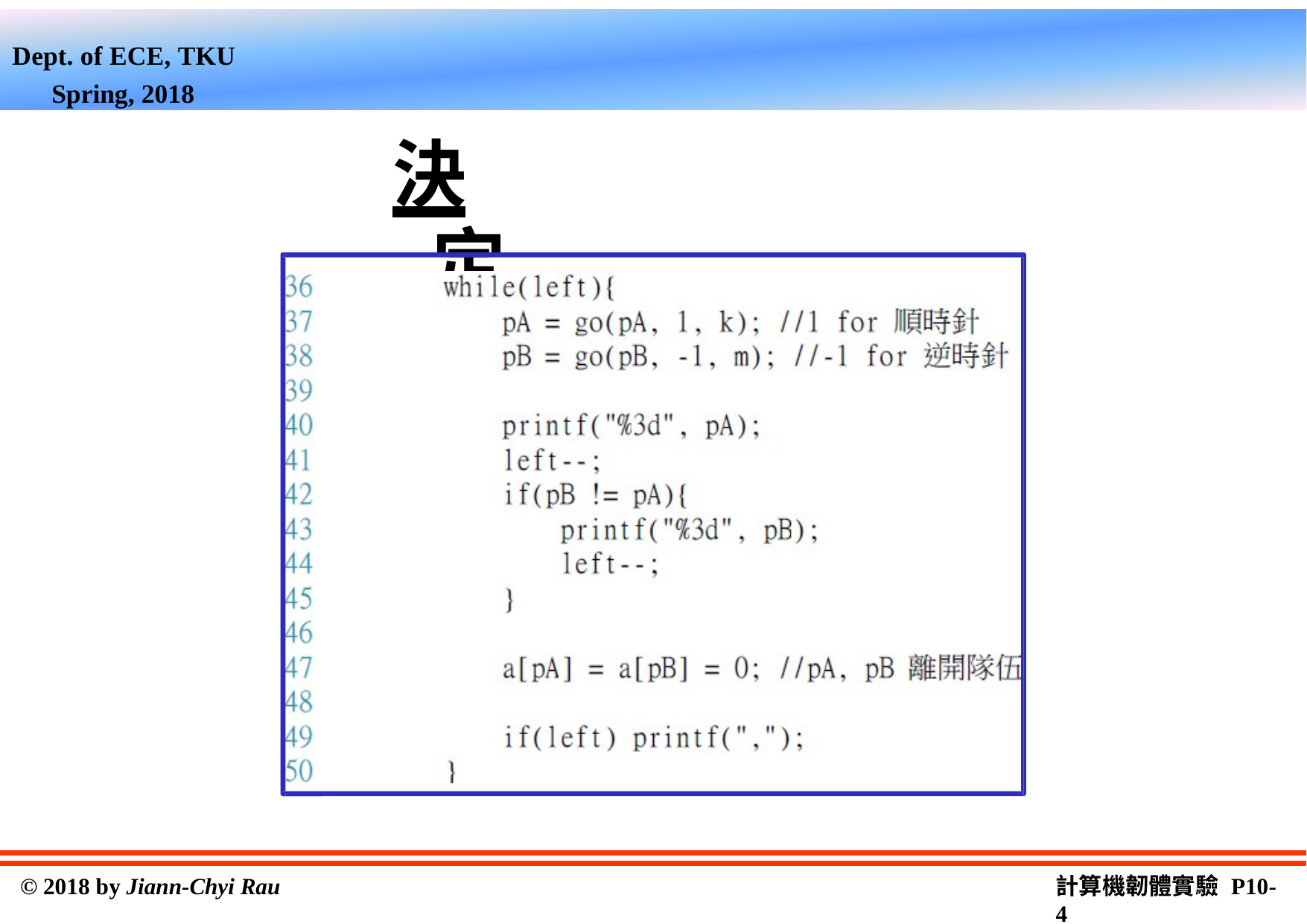

Dept. of ECE, TKU Spring, 2018
決定輸出序列

計算機韌體實驗 P10-4
© 2018 by Jiann-Chyi Rau